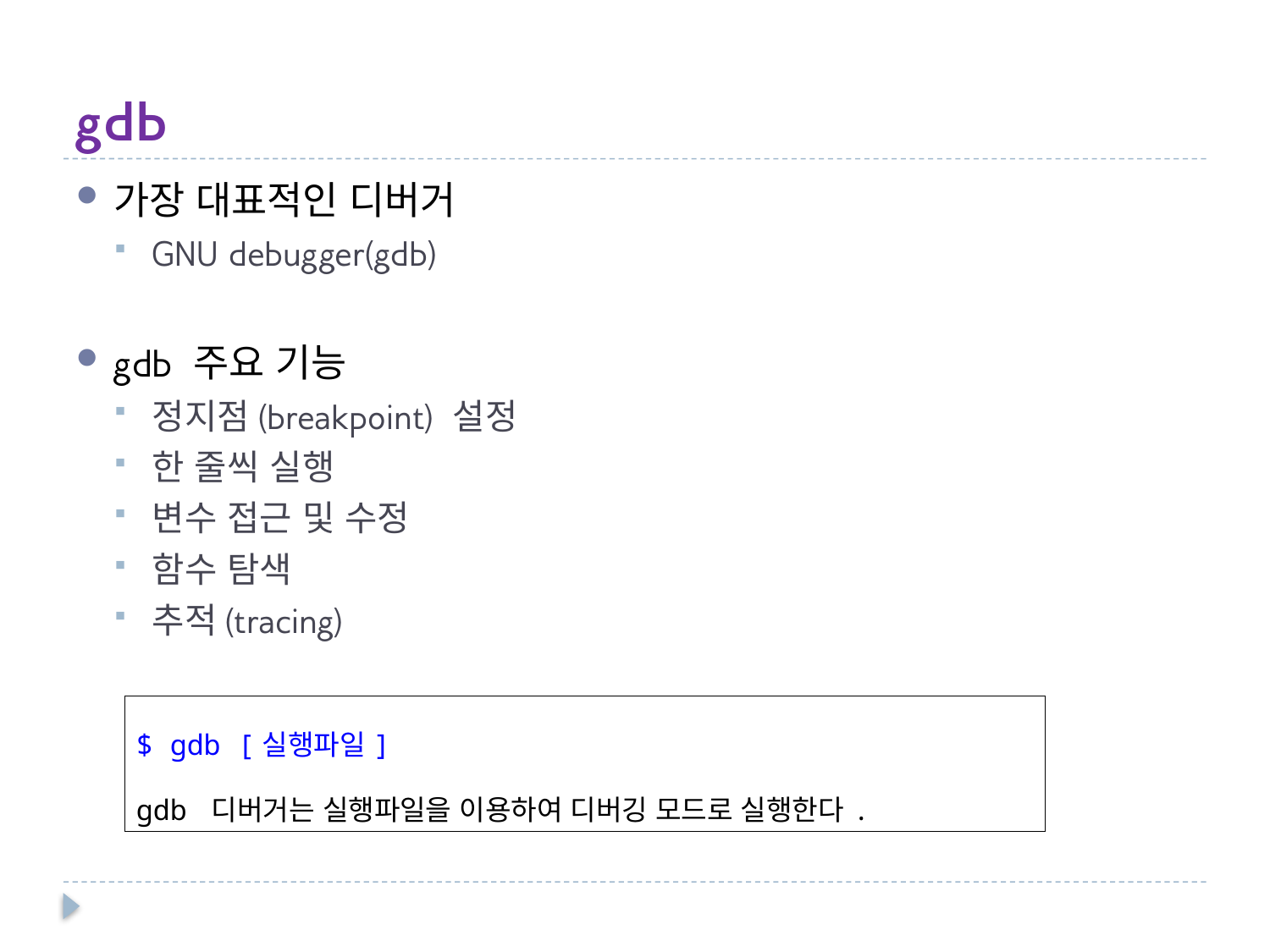

# gdb
가장 대표적인 디버거
GNU debugger(gdb)

gdb 주요 기능
정지점(breakpoint) 설정
한 줄씩 실행
변수 접근 및 수정
함수 탐색
추적(tracing)

| $ gdb [실행파일] gdb 디버거는 실행파일을 이용하여 디버깅 모드로 실행한다. |
| --- |